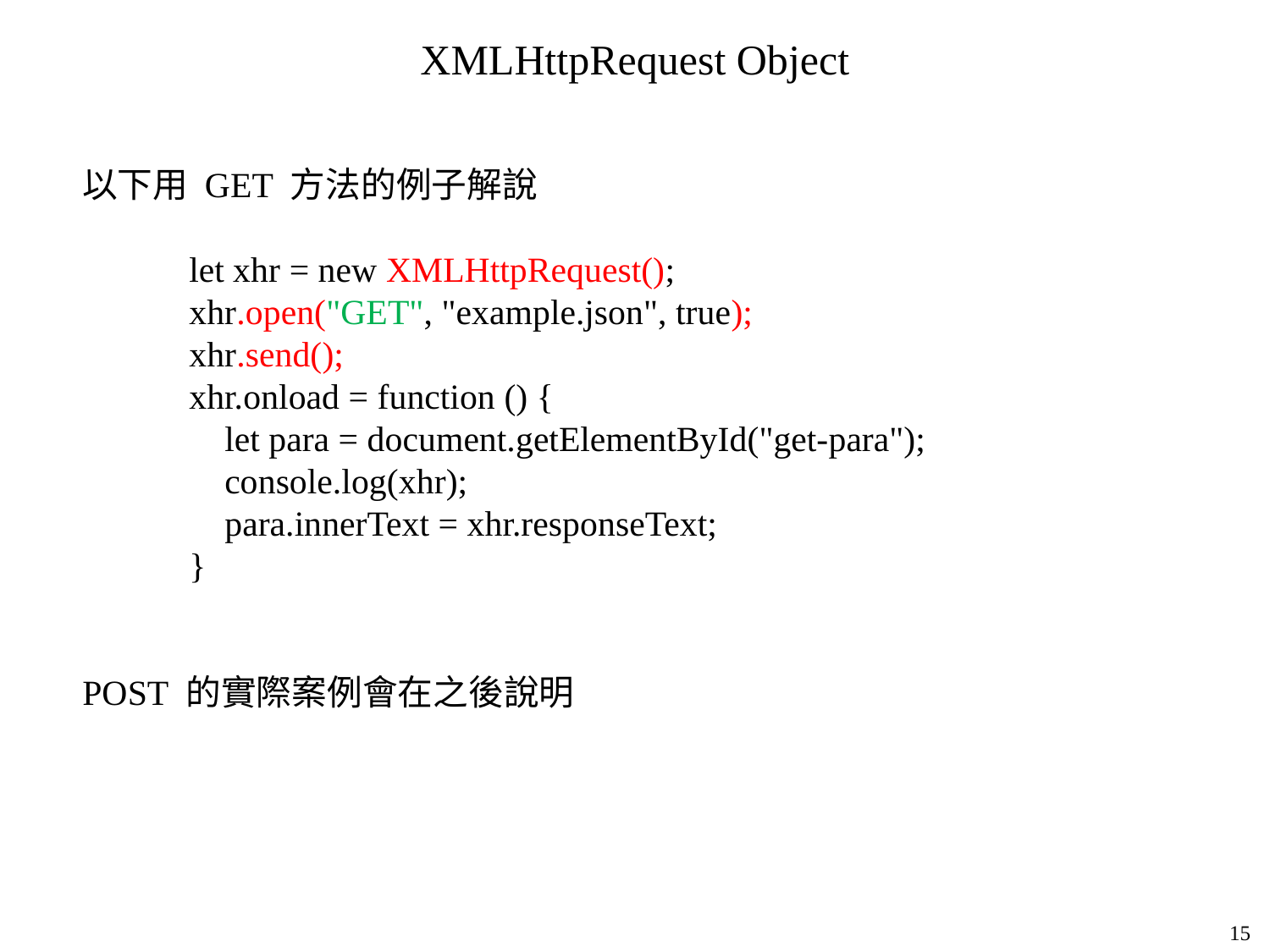

XMLHttpRequest Object
以下用 GET 方法的例子解說

            let xhr = new XMLHttpRequest();
            xhr.open("GET", "example.json", true);
            xhr.send();
            xhr.onload = function () {
                let para = document.getElementById("get-para");
                console.log(xhr);
                para.innerText = xhr.responseText;
            }

POST 的實際案例會在之後說明
15